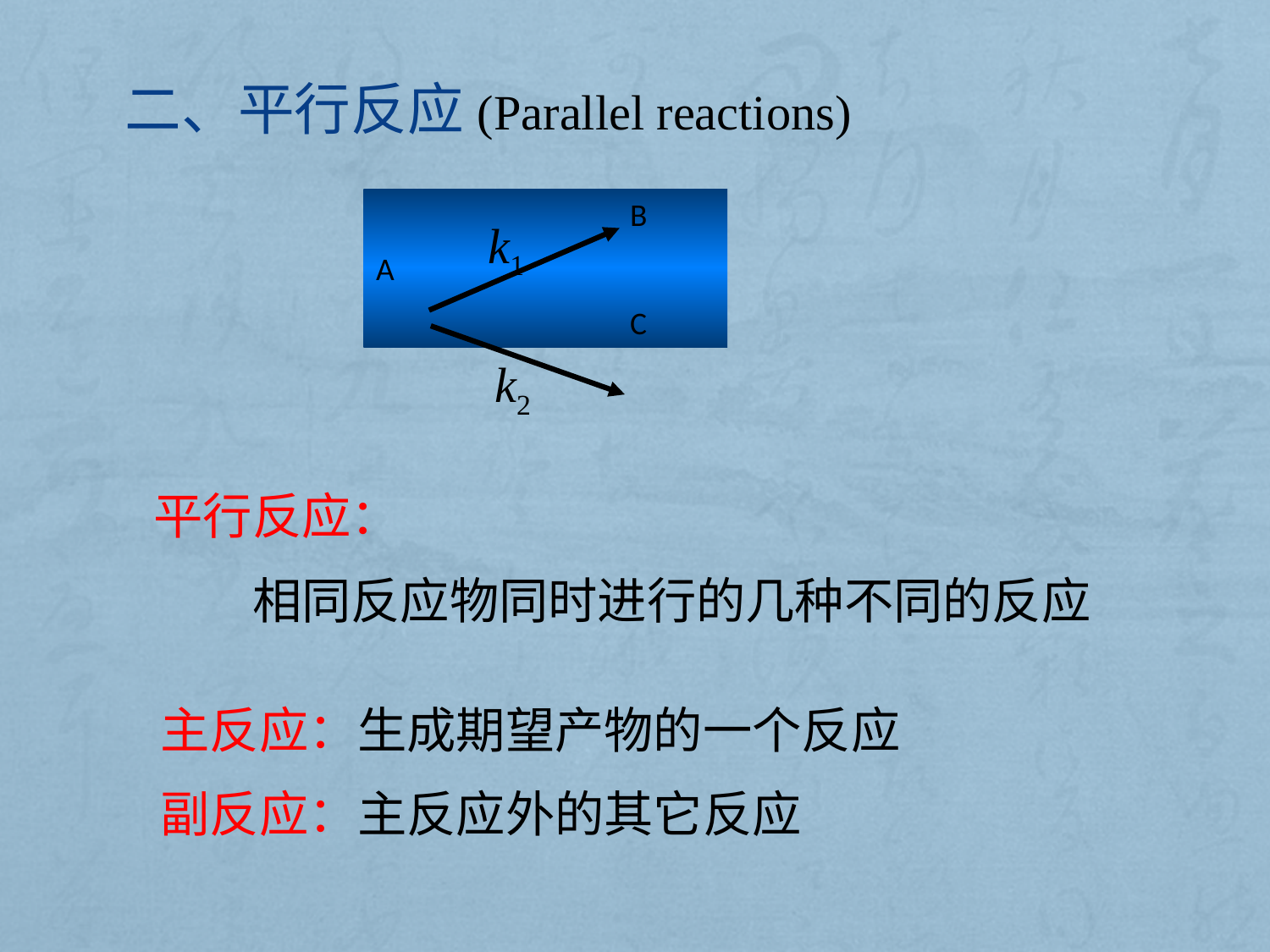

二、平行反应(Parallel reactions)
		B
A
		C
k1

k2
平行反应：
　　相同反应物同时进行的几种不同的反应
主反应：生成期望产物的一个反应
副反应：主反应外的其它反应